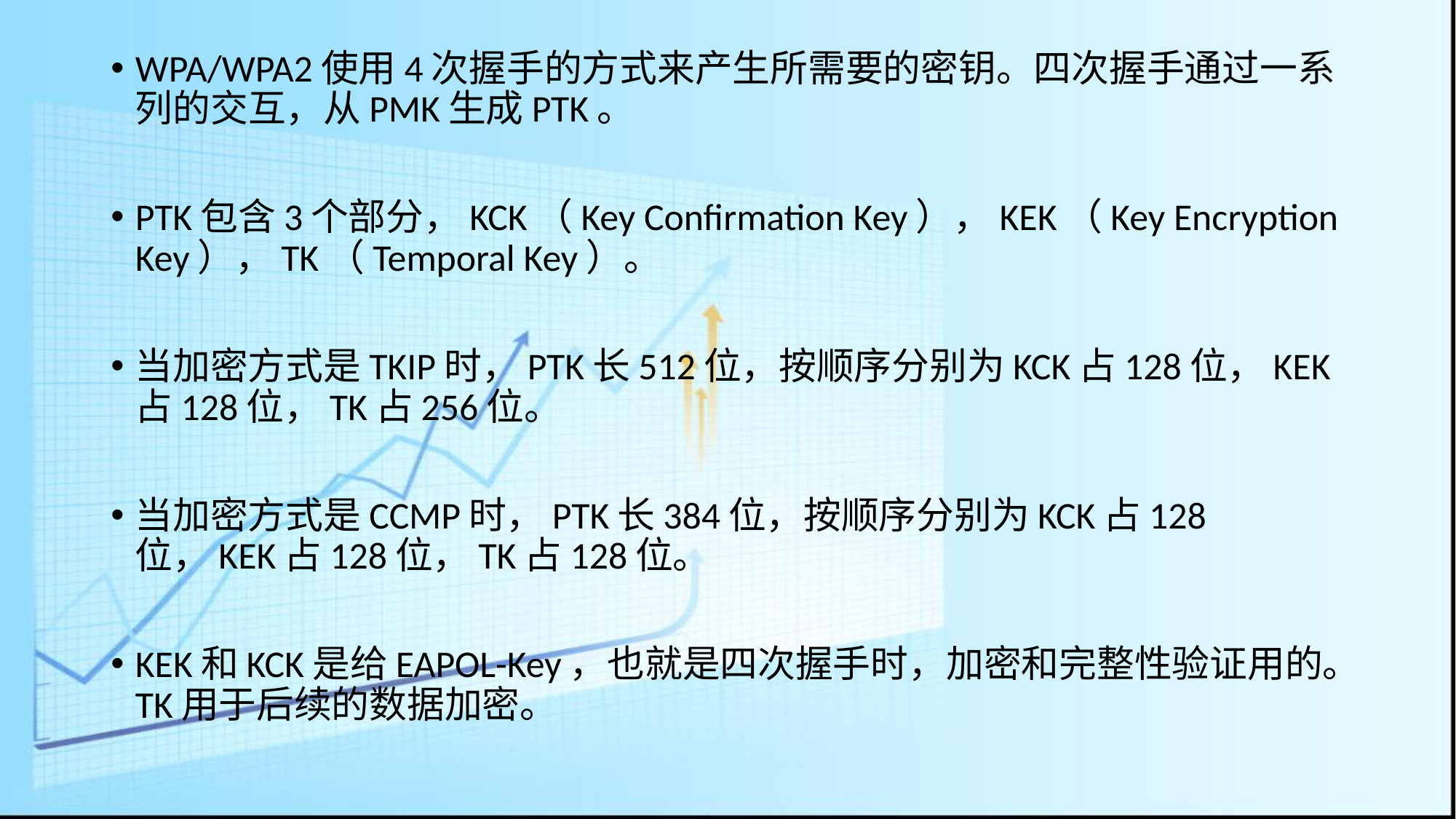

# WPA/WPA2使用4次握手的方式来产生所需要的密钥。四次握手通过一系列的交互，从PMK生成PTK。

PTK包含3个部分，KCK（Key Confirmation Key），KEK（Key Encryption Key），TK（Temporal Key）。

当加密方式是TKIP时，PTK长512位，按顺序分别为KCK占128位，KEK占128位，TK占256位。

当加密方式是CCMP时，PTK长384位，按顺序分别为KCK占128位，KEK占128位，TK占128位。

KEK和KCK是给EAPOL-Key，也就是四次握手时，加密和完整性验证用的。TK用于后续的数据加密。